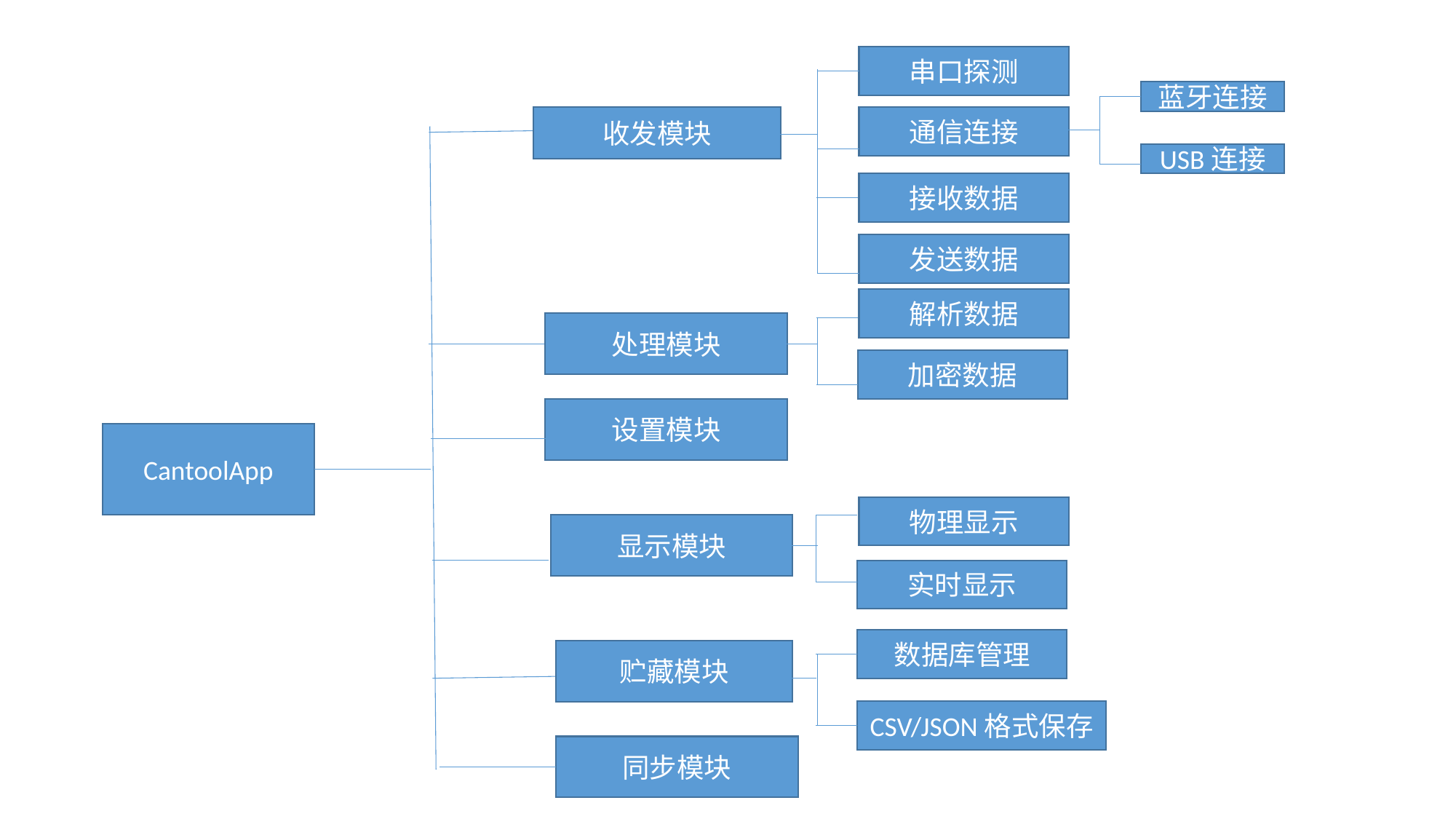

串口探测
蓝牙连接
收发模块
通信连接
USB连接
接收数据
发送数据
解析数据
处理模块
加密数据
设置模块
CantoolApp
物理显示
显示模块
实时显示
数据库管理
贮藏模块
CSV/JSON格式保存
同步模块